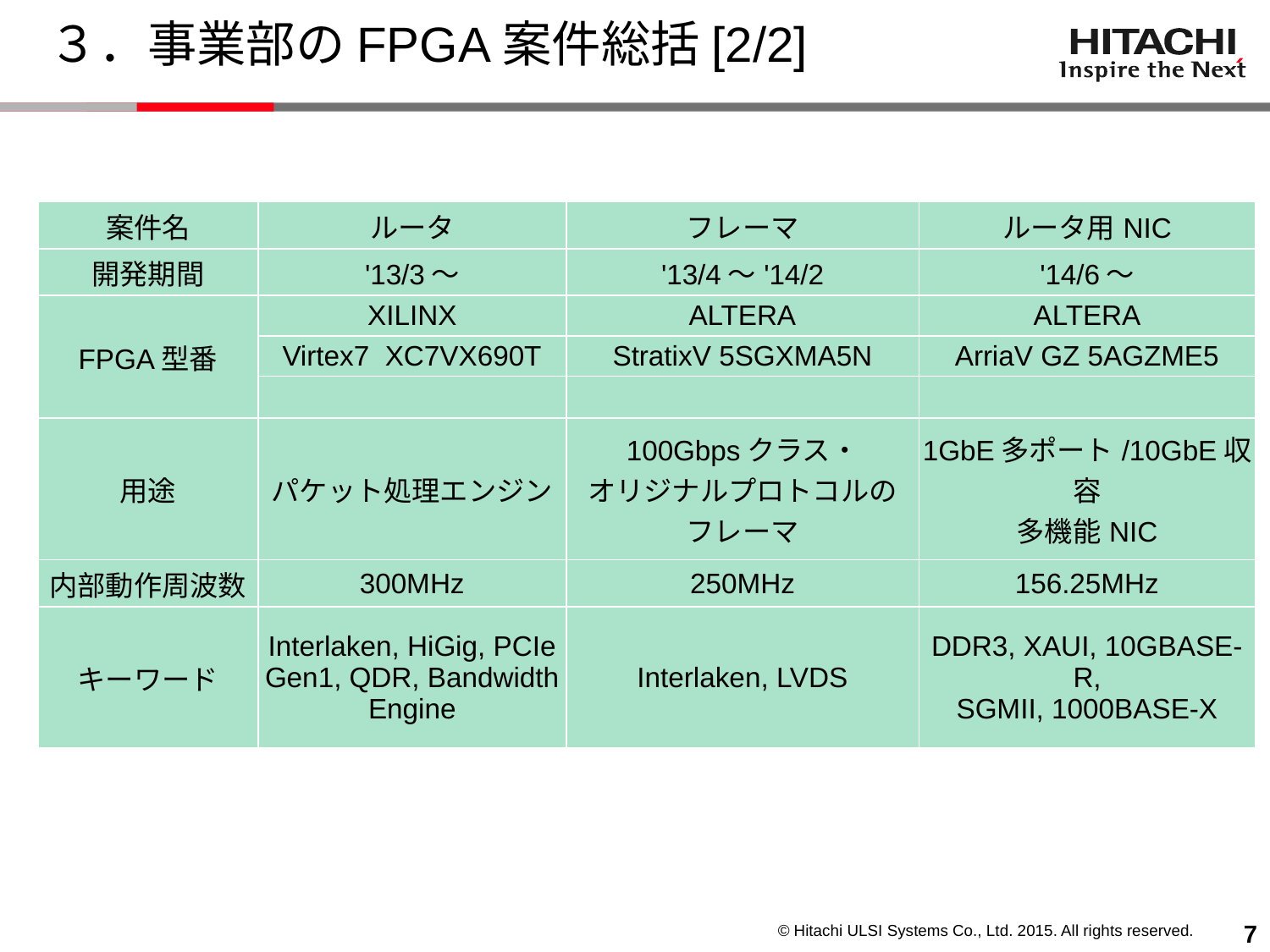

３．事業部のFPGA案件総括[2/2]

| 案件名 | ルータ | フレーマ | ルータ用NIC |
| --- | --- | --- | --- |
| 開発期間 | '13/3～ | '13/4～'14/2 | '14/6～ |
| FPGA型番 | XILINX | ALTERA | ALTERA |
|  | Virtex7 XC7VX690T | StratixV 5SGXMA5N | ArriaV GZ 5AGZME5 |
|  |  |  |  |
| 用途 | パケット処理エンジン | 100Gbpsクラス・ オリジナルプロトコルの フレーマ | 1GbE多ポート/10GbE収容 多機能NIC |
| 内部動作周波数 | 300MHz | 250MHz | 156.25MHz |
| キーワード | Interlaken, HiGig, PCIe Gen1, QDR, Bandwidth Engine | Interlaken, LVDS | DDR3, XAUI, 10GBASE-R, SGMII, 1000BASE-X |
7